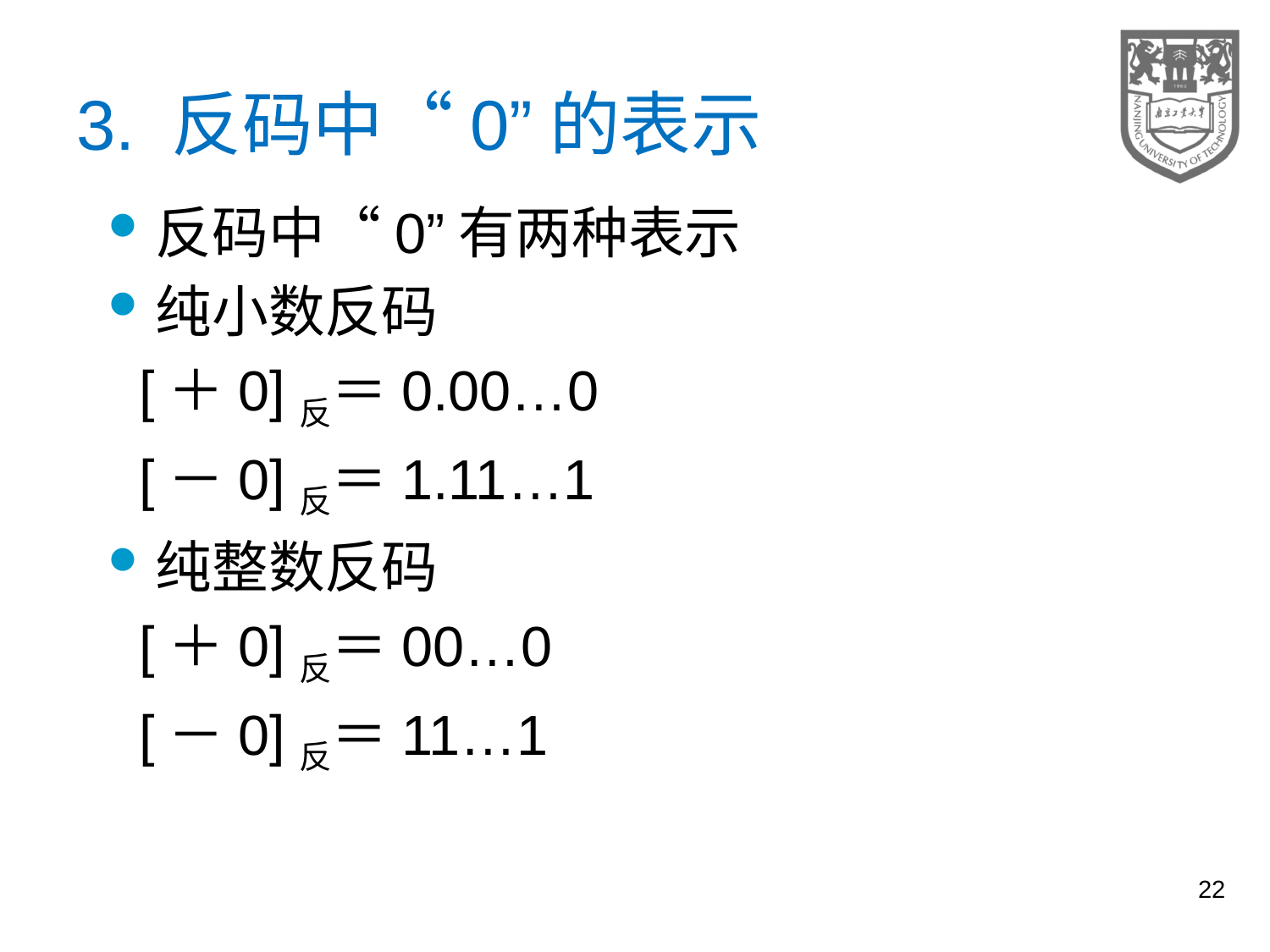

# 3. 反码中“0”的表示
反码中“0”有两种表示
纯小数反码
  [＋0]反＝0.00…0
  [－0]反＝1.11…1
纯整数反码
  [＋0]反＝00…0
  [－0]反＝11…1
22